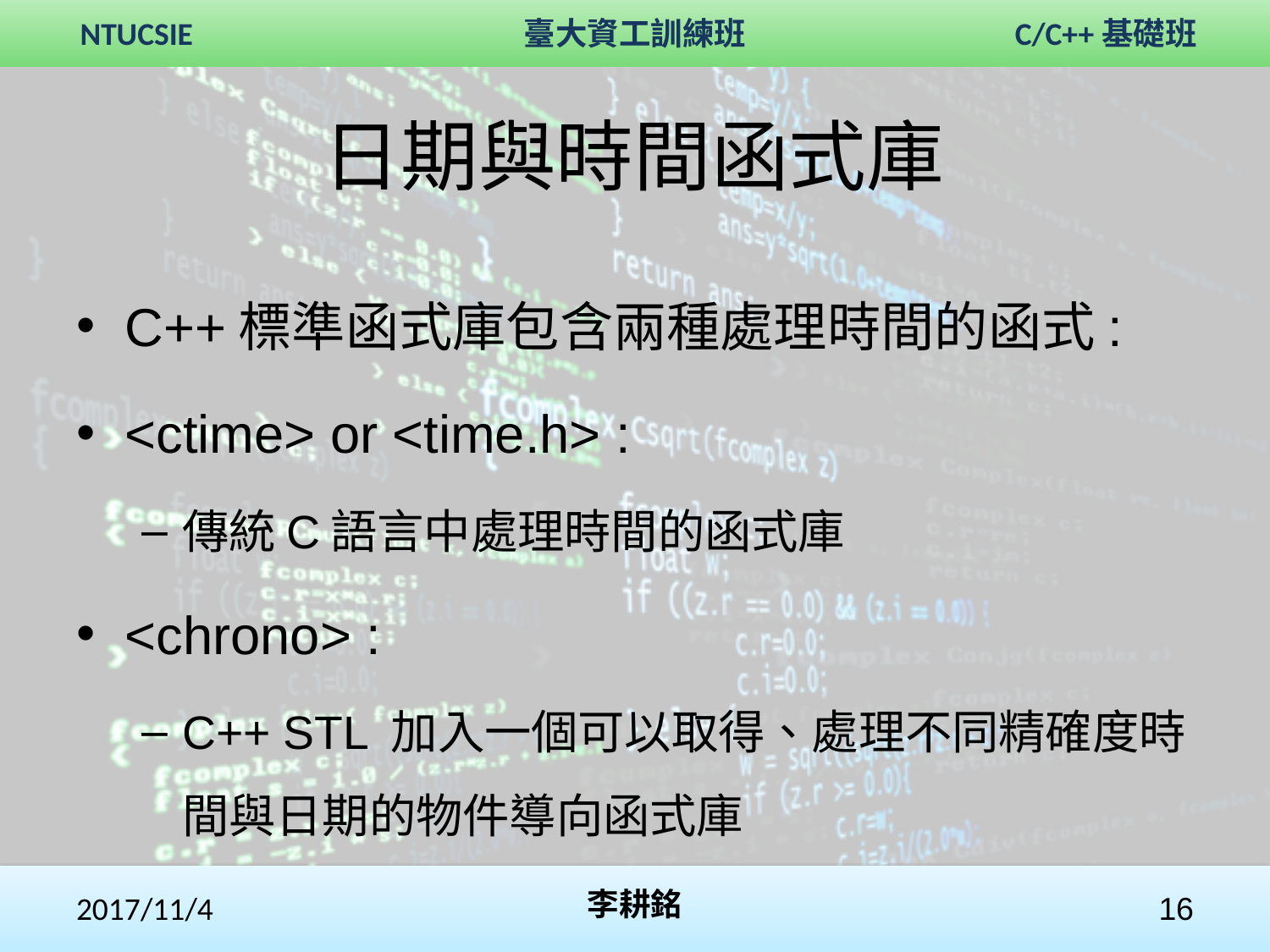

日期與時間函式庫
C++標準函式庫包含兩種處理時間的函式:
<ctime> or <time.h> :
傳統C語言中處理時間的函式庫
<chrono> :
C++ STL 加入一個可以取得、處理不同精確度時間與日期的物件導向函式庫
2017/11/4
李耕銘
16